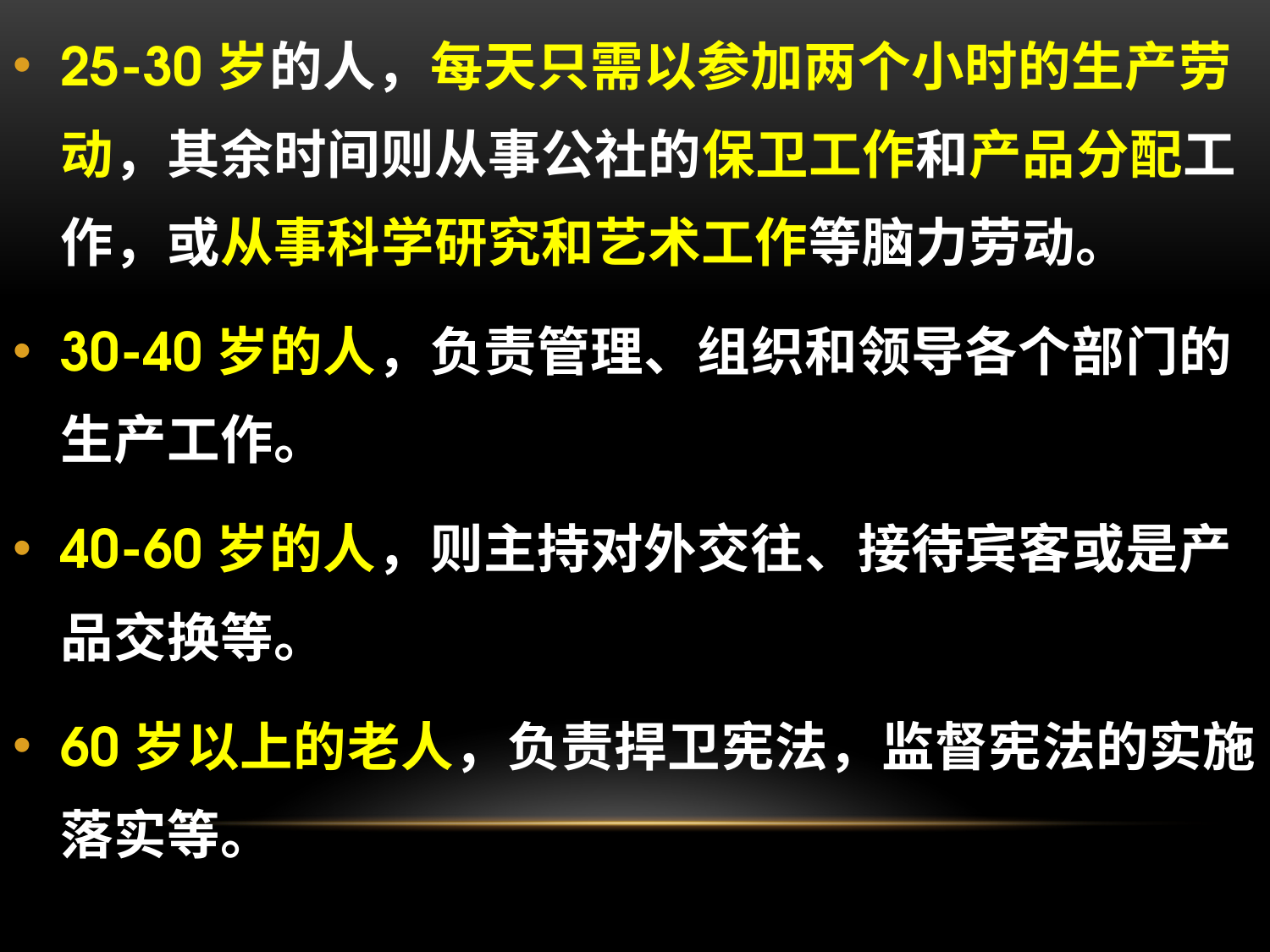

25-30岁的人，每天只需以参加两个小时的生产劳动，其余时间则从事公社的保卫工作和产品分配工作，或从事科学研究和艺术工作等脑力劳动。
30-40岁的人，负责管理、组织和领导各个部门的生产工作。
40-60岁的人，则主持对外交往、接待宾客或是产品交换等。
60岁以上的老人，负责捍卫宪法，监督宪法的实施落实等。